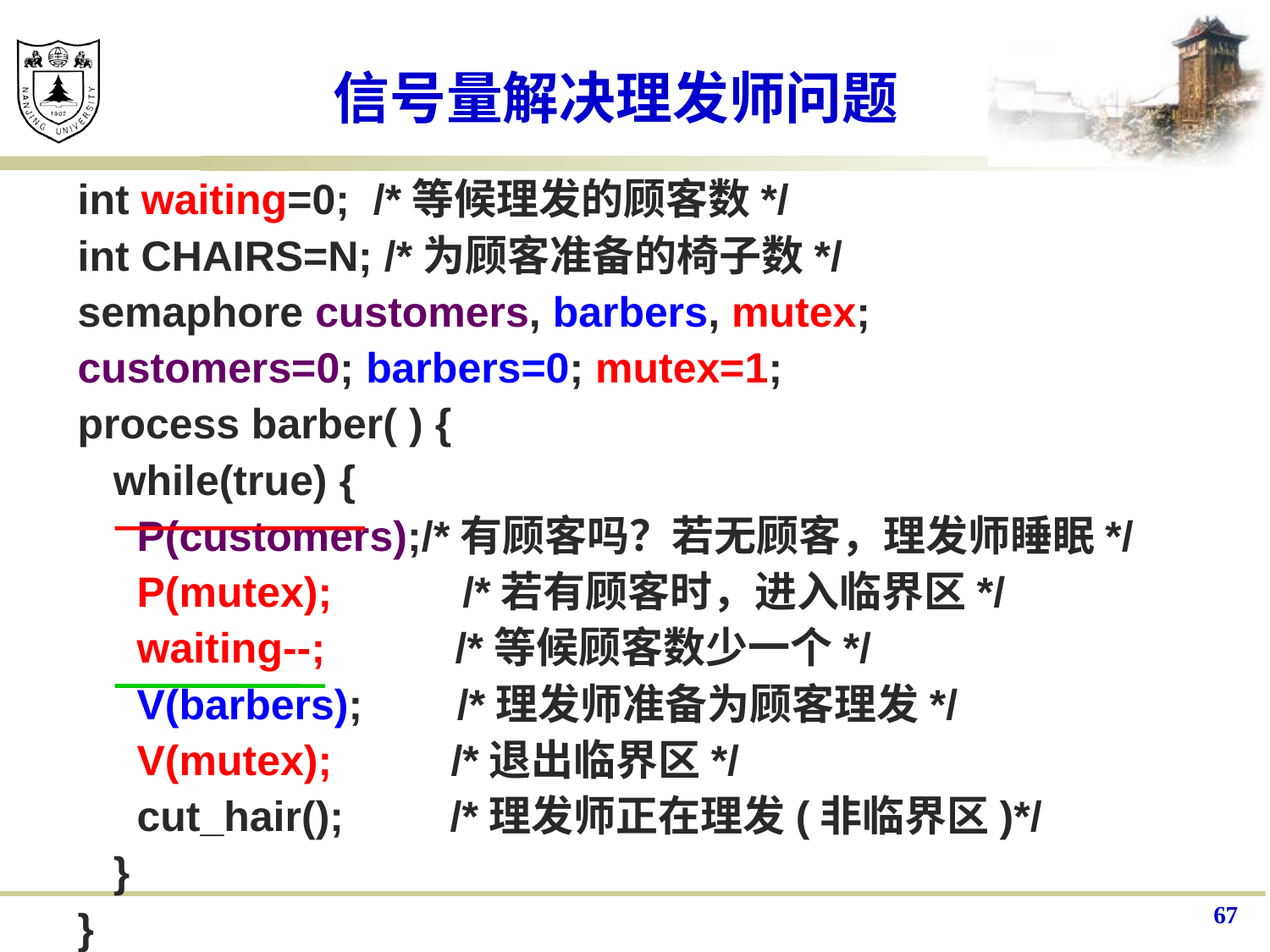

# 信号量解决理发师问题
int waiting=0;  /*等候理发的顾客数*/
int CHAIRS=N; /*为顾客准备的椅子数*/
semaphore customers, barbers, mutex;
customers=0; barbers=0; mutex=1;
process barber( ) {
   while(true) {
     P(customers);/*有顾客吗？若无顾客，理发师睡眠*/
     P(mutex);           /*若有顾客时，进入临界区*/
     waiting--;           /*等候顾客数少一个*/
     V(barbers);        /*理发师准备为顾客理发*/
     V(mutex);          /*退出临界区*/
     cut_hair();         /*理发师正在理发(非临界区)*/
   }
}

67